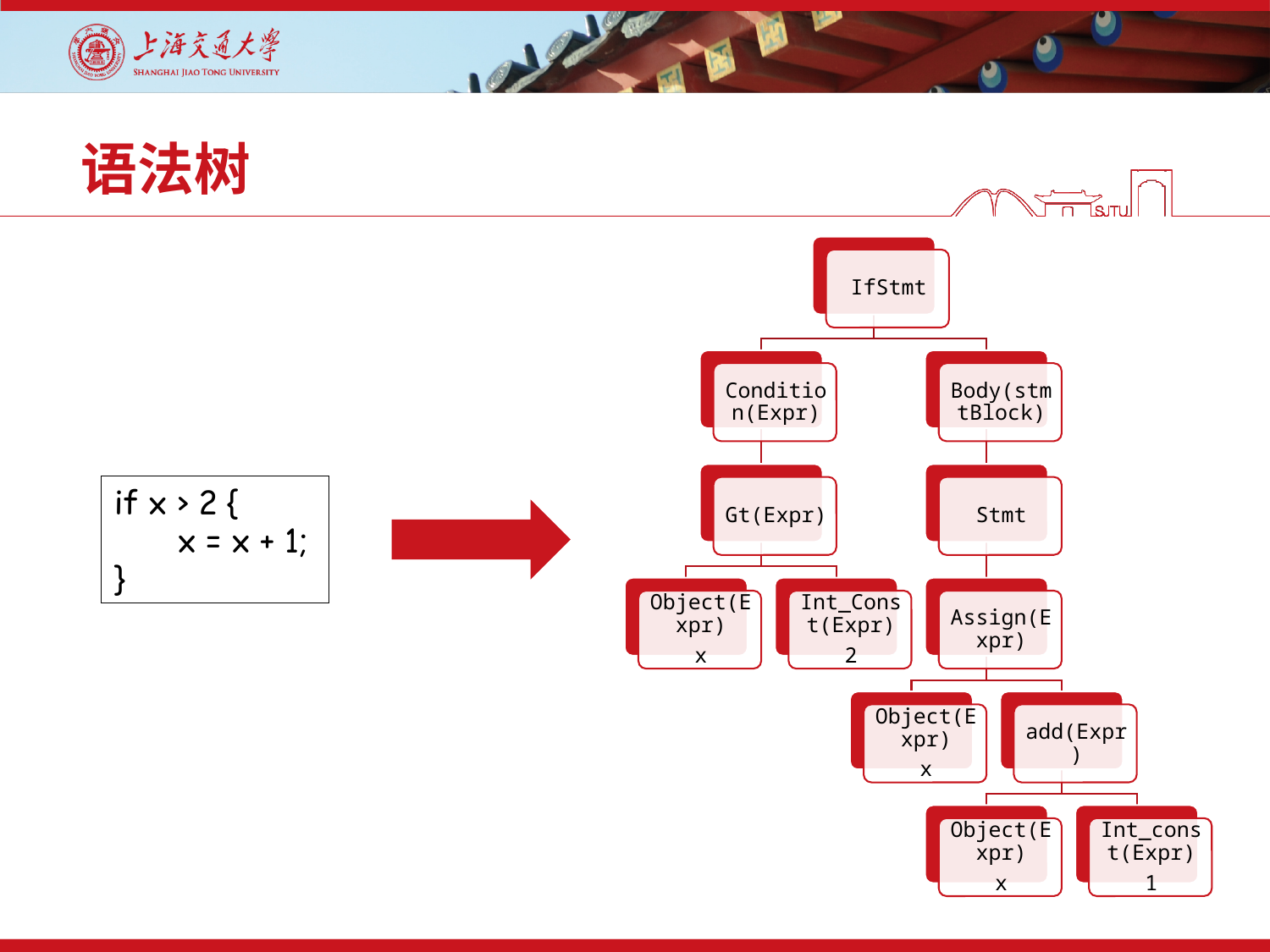

# 语法树
IfStmt
Condition(Expr)
Gt(Expr)
Object(Expr)
x
Int_Const(Expr)
2
Body(stmtBlock)
Stmt
Assign(Expr)
Object(Expr)
x
add(Expr)
Object(Expr)
x
Int_const(Expr)
1
if x > 2 {
x = x + 1;
}